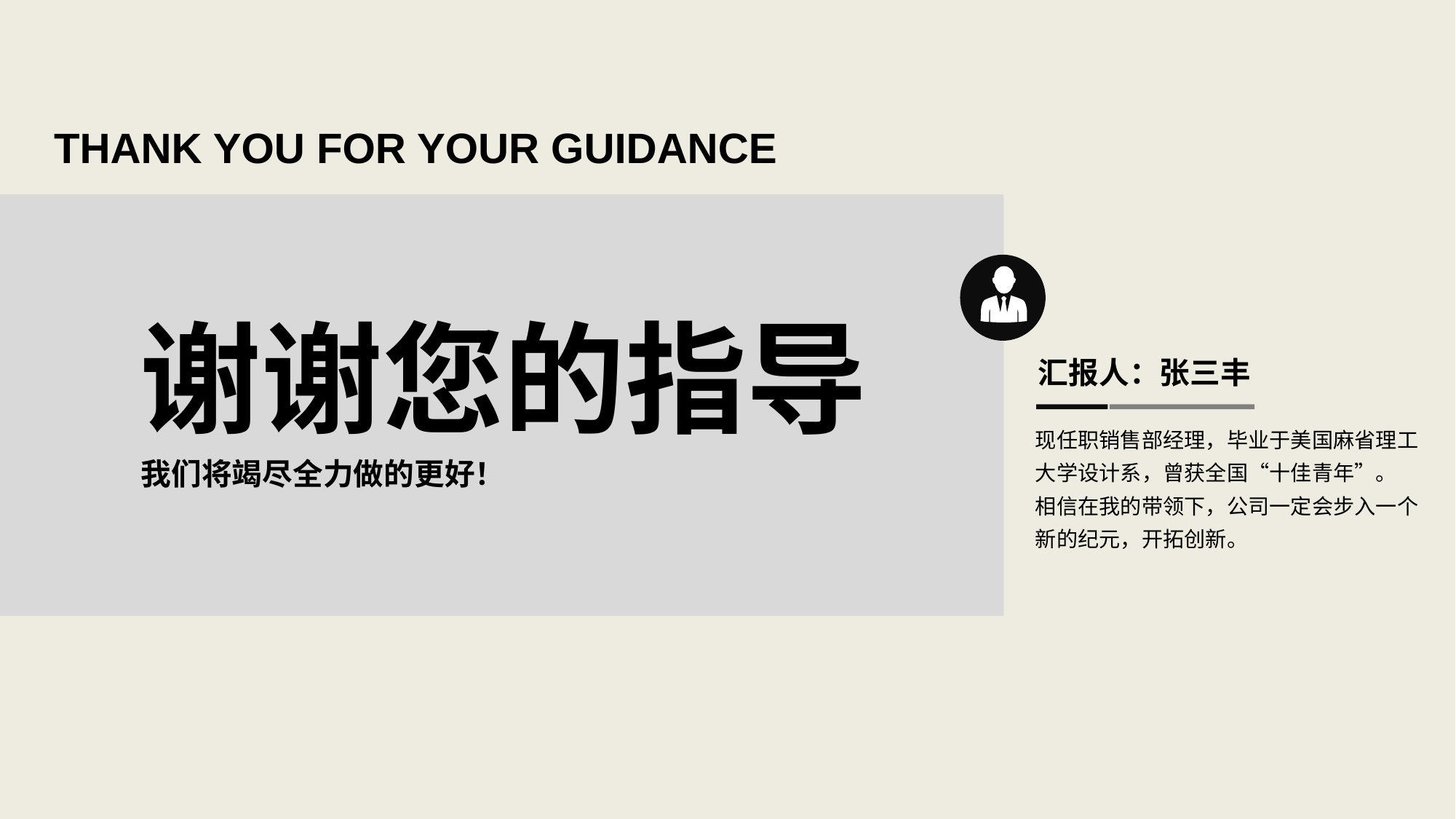

THANK YOU FOR YOUR GUIDANCE

谢谢您的指导

汇报人：张三丰

现任职销售部经理，毕业于美国麻省理工大学设计系，曾获全国“十佳青年”。
相信在我的带领下，公司一定会步入一个新的纪元，开拓创新。
我们将竭尽全力做的更好！